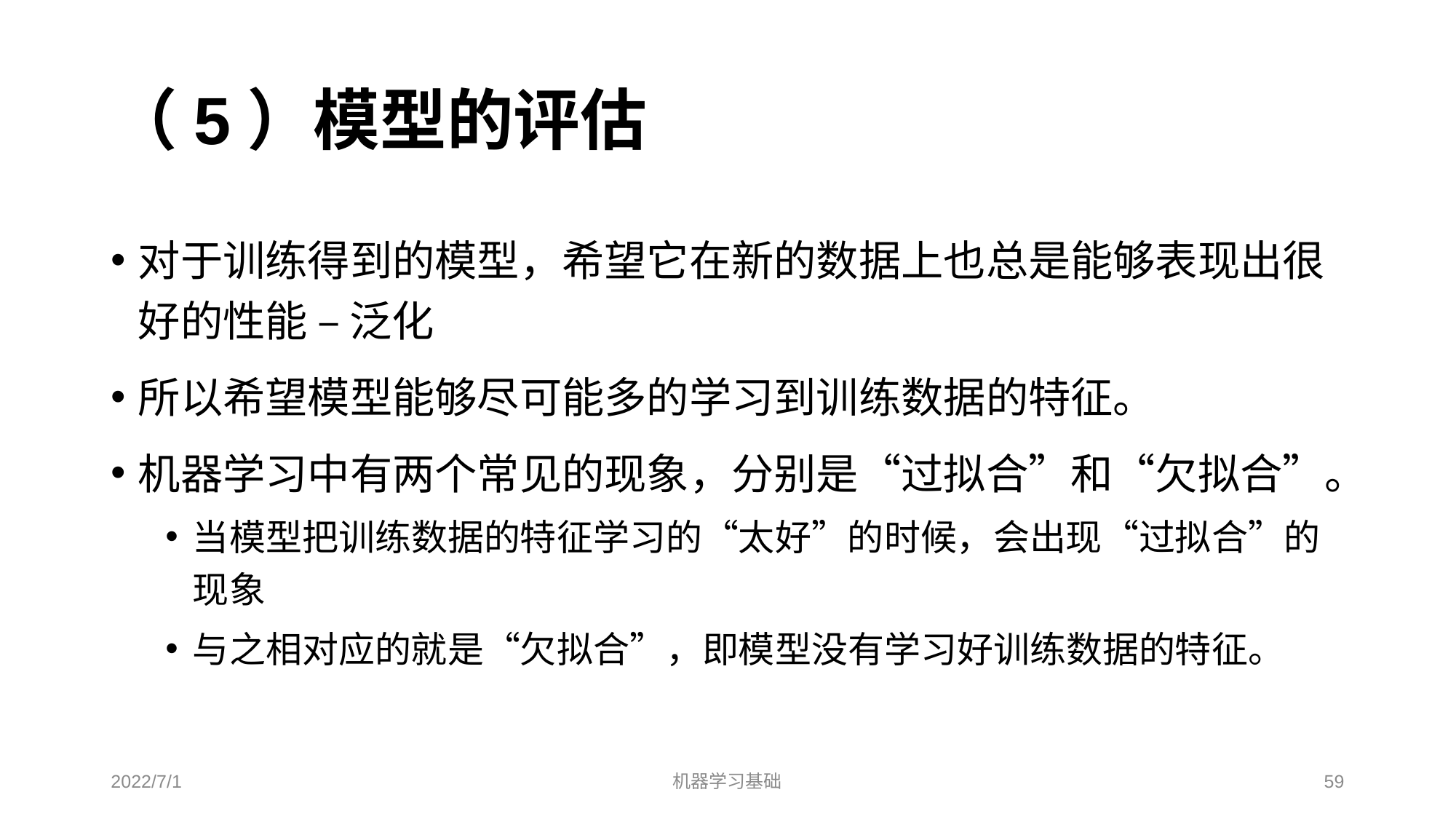

# （5）模型的评估
对于训练得到的模型，希望它在新的数据上也总是能够表现出很好的性能 – 泛化
所以希望模型能够尽可能多的学习到训练数据的特征。
机器学习中有两个常见的现象，分别是“过拟合”和“欠拟合”。
当模型把训练数据的特征学习的“太好”的时候，会出现“过拟合”的现象
与之相对应的就是“欠拟合”，即模型没有学习好训练数据的特征。
2022/7/1
机器学习基础
59